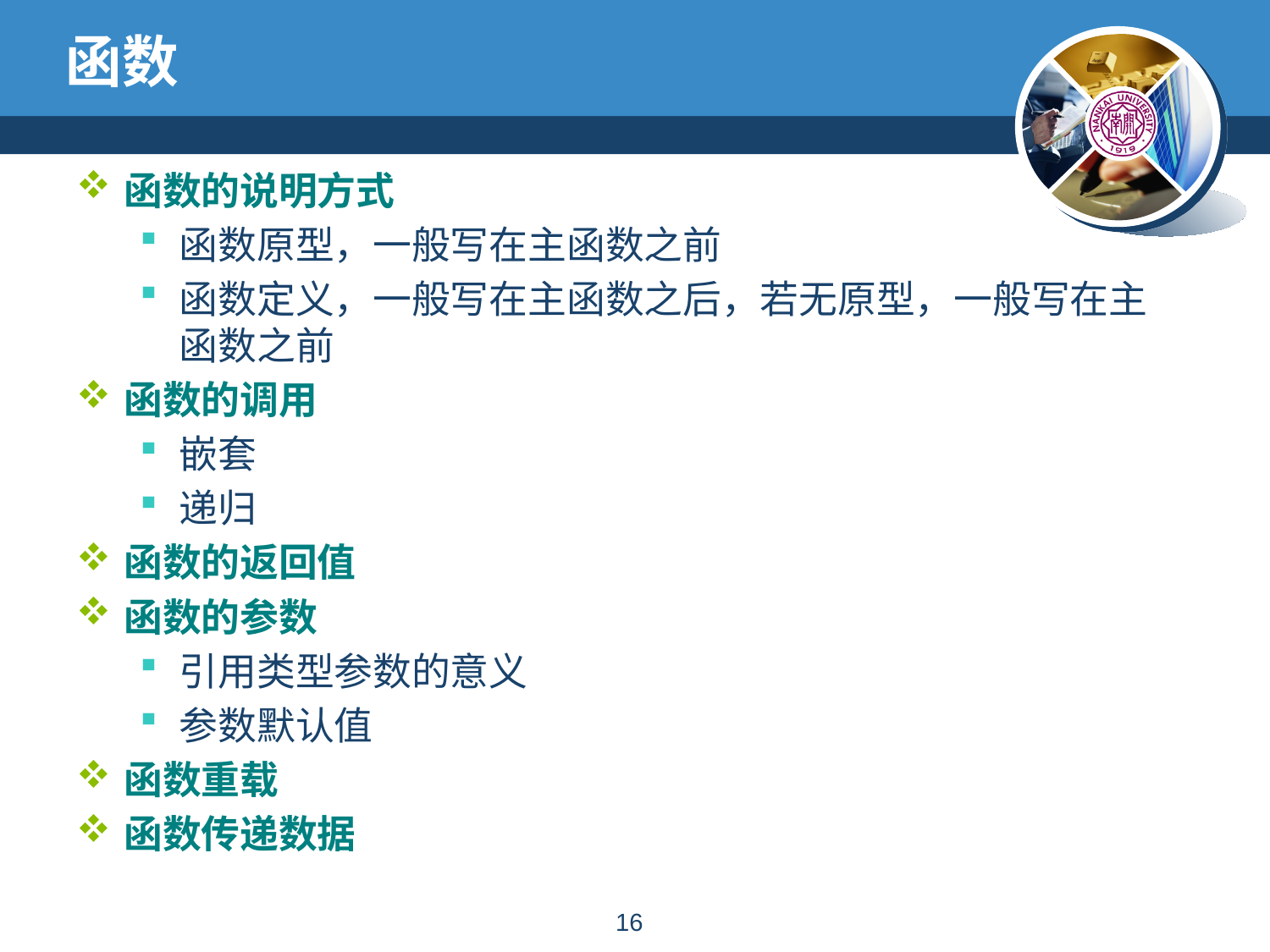

# 函数
函数的说明方式
函数原型，一般写在主函数之前
函数定义，一般写在主函数之后，若无原型，一般写在主函数之前
函数的调用
嵌套
递归
函数的返回值
函数的参数
引用类型参数的意义
参数默认值
函数重载
函数传递数据

16